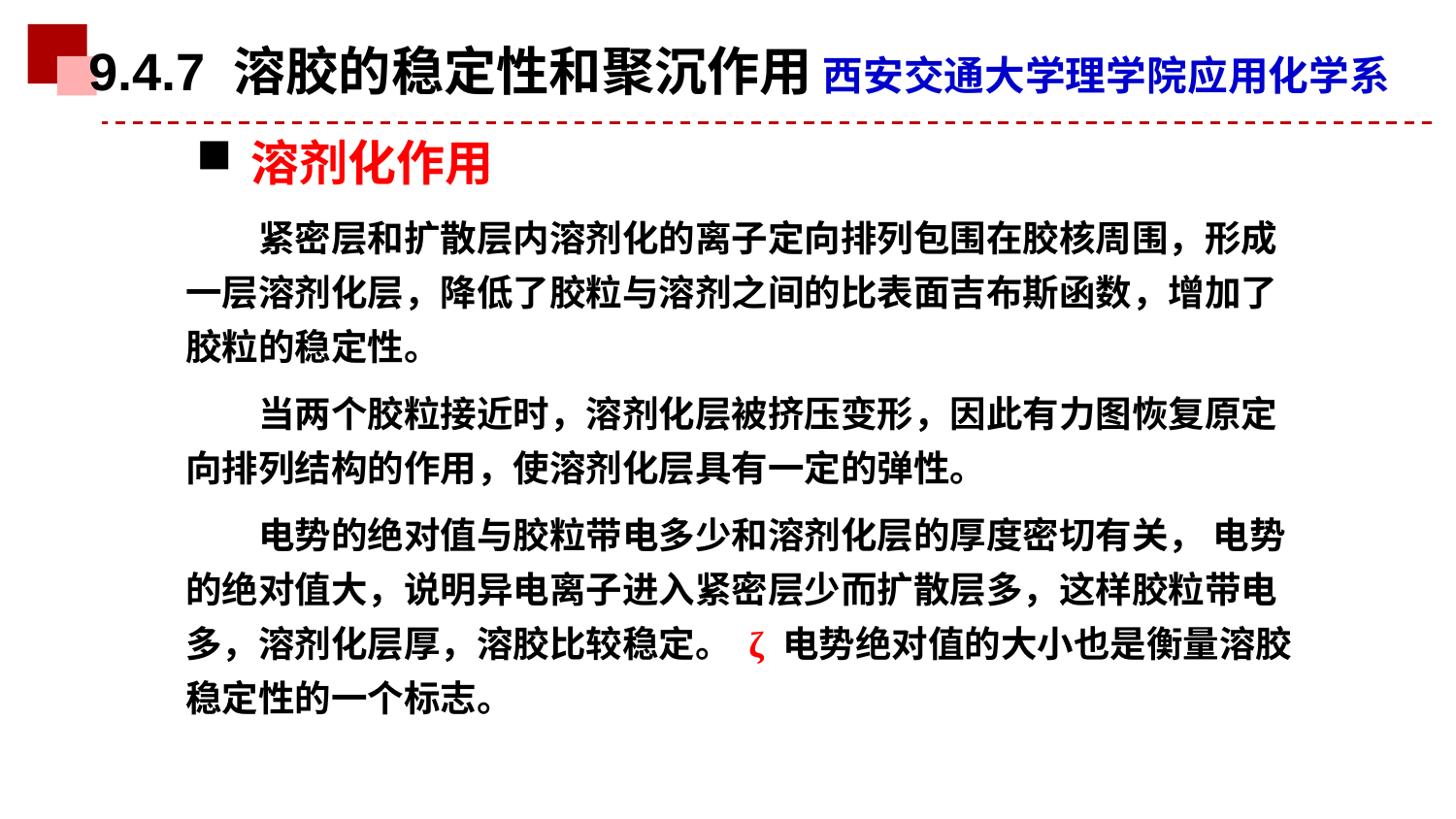

9.4.7 溶胶的稳定性和聚沉作用
溶剂化作用
紧密层和扩散层内溶剂化的离子定向排列包围在胶核周围，形成一层溶剂化层，降低了胶粒与溶剂之间的比表面吉布斯函数，增加了胶粒的稳定性。
当两个胶粒接近时，溶剂化层被挤压变形，因此有力图恢复原定向排列结构的作用，使溶剂化层具有一定的弹性。
电势的绝对值与胶粒带电多少和溶剂化层的厚度密切有关， 电势的绝对值大，说明异电离子进入紧密层少而扩散层多，这样胶粒带电多，溶剂化层厚，溶胶比较稳定。 ζ 电势绝对值的大小也是衡量溶胶稳定性的一个标志。